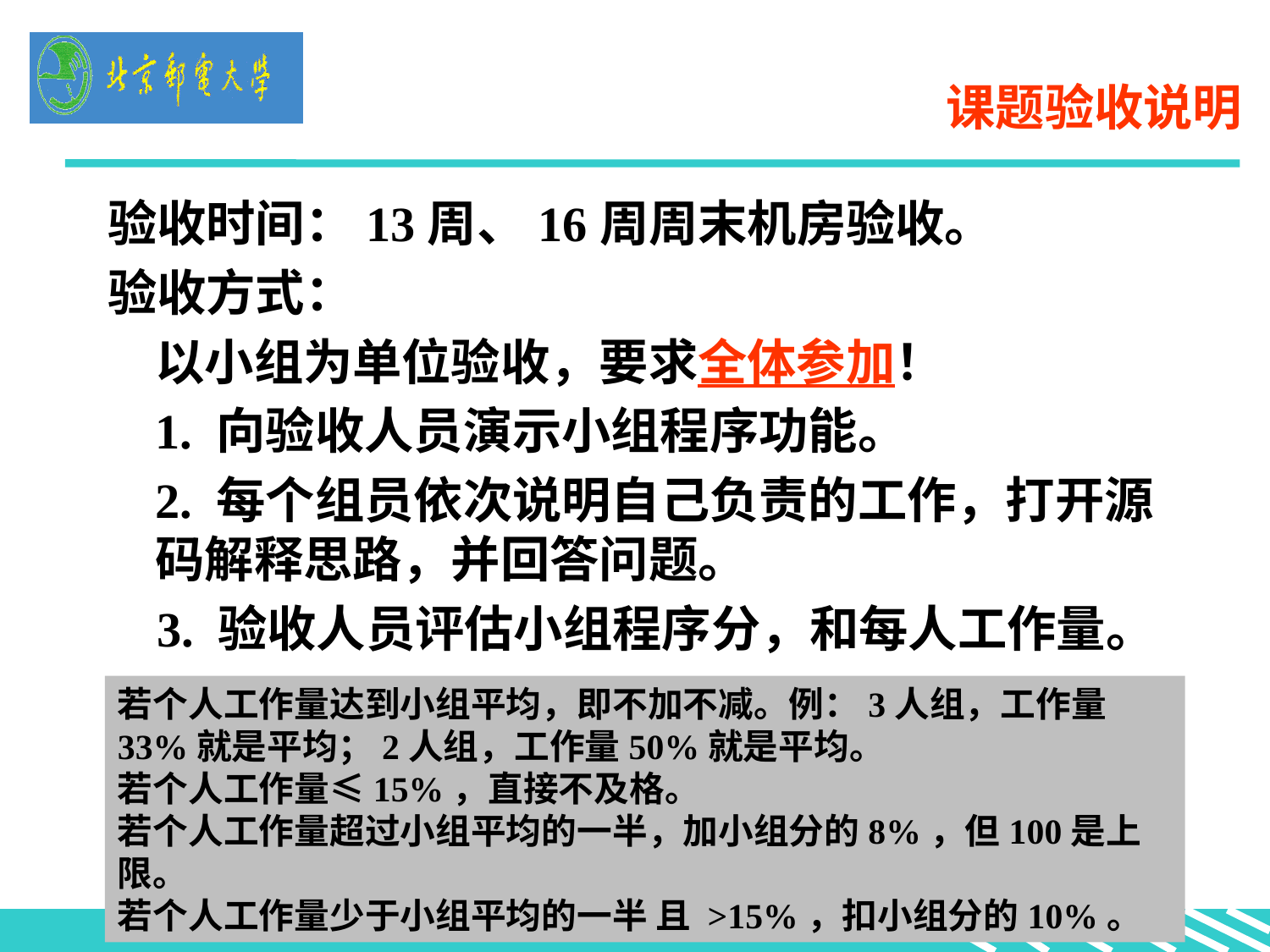

# 课题验收说明
验收时间：13周、16周周末机房验收。
验收方式：
	以小组为单位验收，要求全体参加！
	1. 向验收人员演示小组程序功能。
	2. 每个组员依次说明自己负责的工作，打开源码解释思路，并回答问题。
    3. 验收人员评估小组程序分，和每人工作量。

若个人工作量达到小组平均，即不加不减。例：3人组，工作量33%就是平均；2人组，工作量50%就是平均。
若个人工作量≤15%，直接不及格。
若个人工作量超过小组平均的一半，加小组分的8%，但100是上限。
若个人工作量少于小组平均的一半 且 >15%，扣小组分的10%。